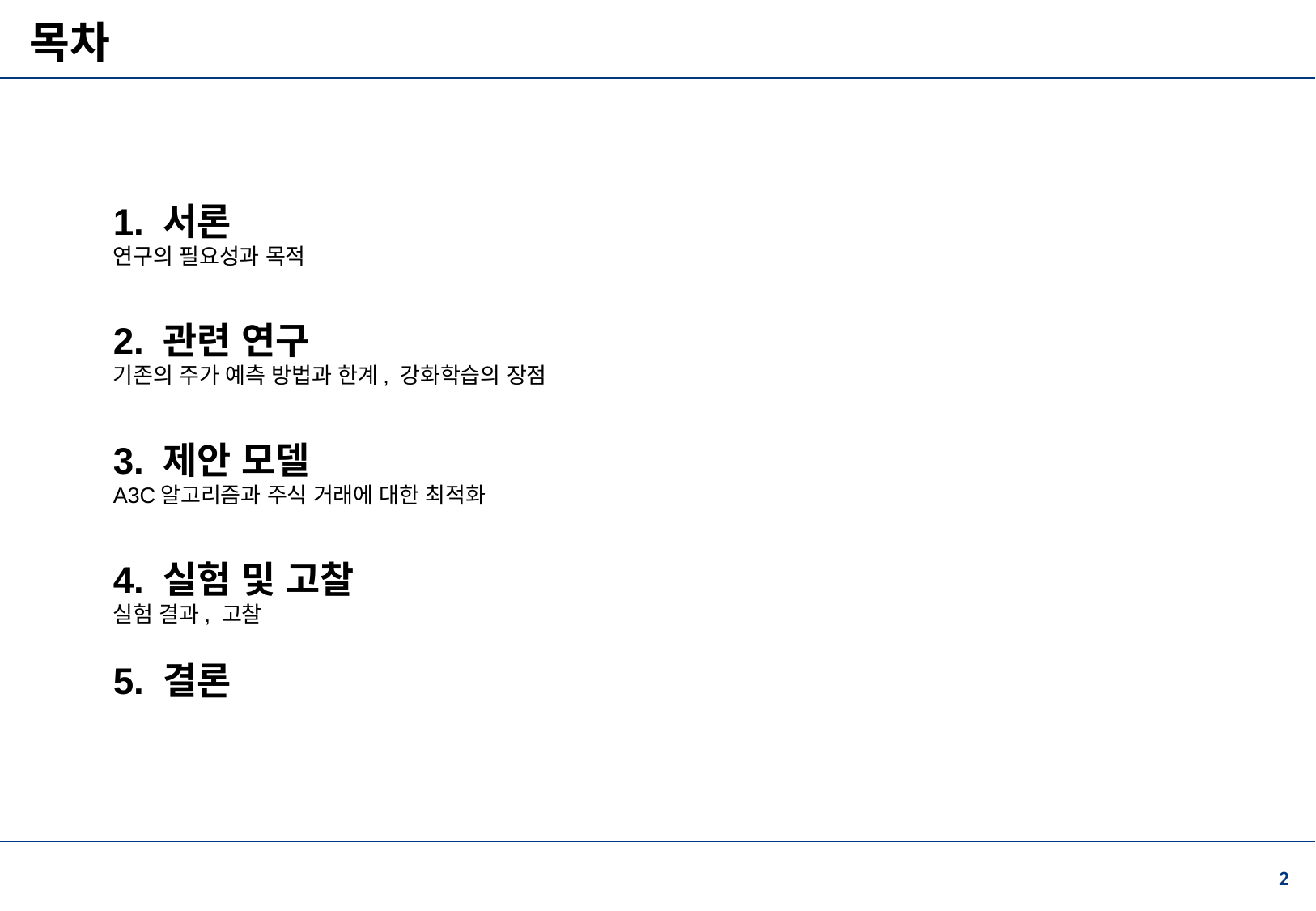

목차
1. 서론
연구의 필요성과 목적

2. 관련 연구
기존의 주가 예측 방법과 한계, 강화학습의 장점

3. 제안 모델
A3C알고리즘과 주식 거래에 대한 최적화

4. 실험 및 고찰
실험 결과, 고찰

5. 결론
2